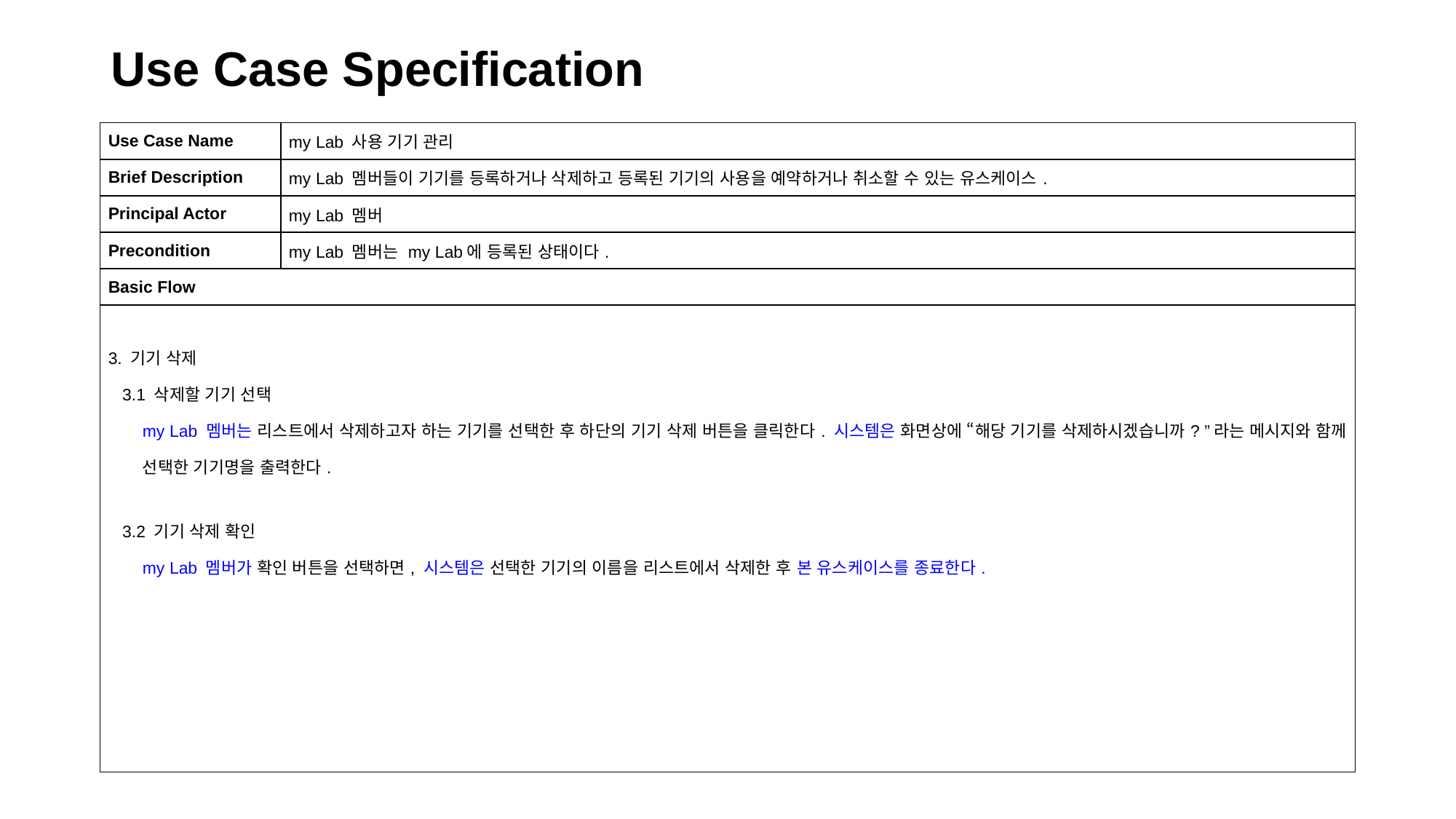

# Use Case Specification
| Use Case Name | my Lab 사용 기기 관리 |
| --- | --- |
| Brief Description | my Lab 멤버들이 기기를 등록하거나 삭제하고 등록된 기기의 사용을 예약하거나 취소할 수 있는 유스케이스. |
| Principal Actor | my Lab 멤버 |
| Precondition | my Lab 멤버는 my Lab에 등록된 상태이다. |
| Basic Flow |  |
| 3. 기기 삭제 3.1 삭제할 기기 선택 my Lab 멤버는 리스트에서 삭제하고자 하는 기기를 선택한 후 하단의 기기 삭제 버튼을 클릭한다. 시스템은 화면상에 “해당 기기를 삭제하시겠습니까? ”라는 메시지와 함께 선택한 기기명을 출력한다. 3.2 기기 삭제 확인 my Lab 멤버가 확인 버튼을 선택하면, 시스템은 선택한 기기의 이름을 리스트에서 삭제한 후 본 유스케이스를 종료한다. |  |